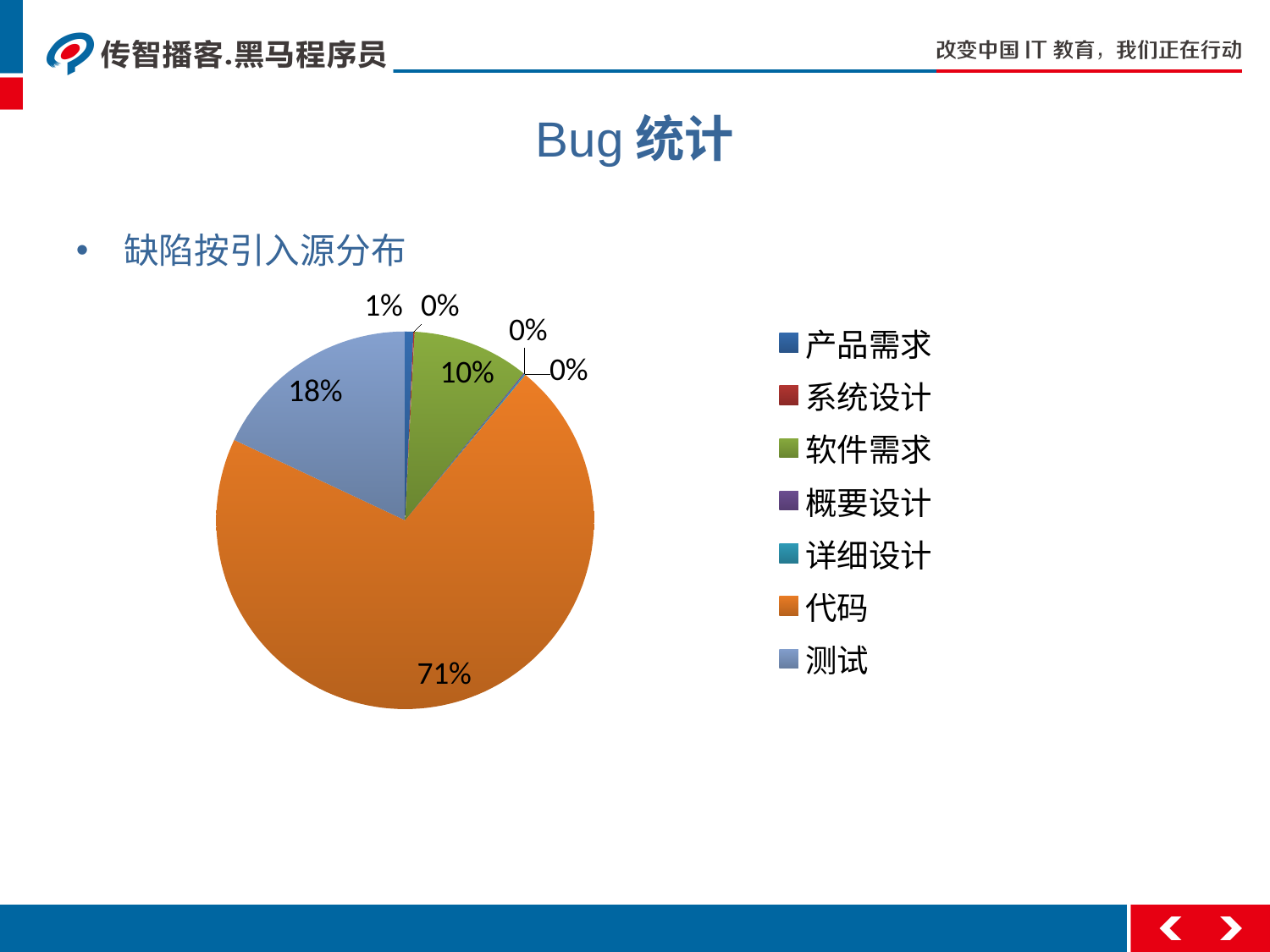

# Bug统计
缺陷按引入源分布

### Chart

| Category | 列1 |
|---|---|
| 产品需求 | 0.007 |
| 系统设计 | 0.001 |
| 软件需求 | 0.1 |
| 概要设计 | 0.001 |
| 详细设计 | 0.001 |
| 代码 | 0.71 |
| 测试 | 0.18 |